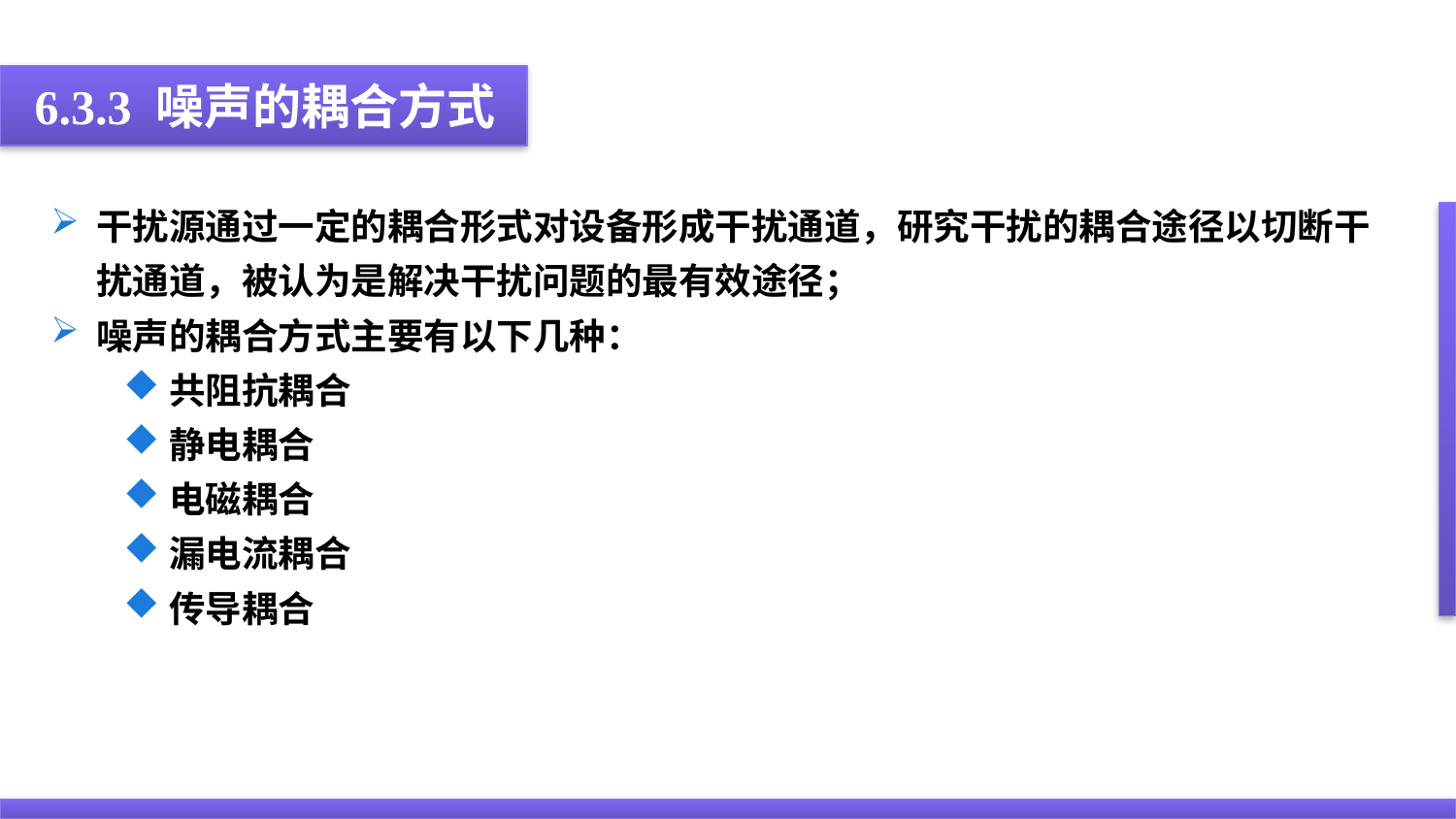

6.3.3 噪声的耦合方式
干扰源通过一定的耦合形式对设备形成干扰通道，研究干扰的耦合途径以切断干扰通道，被认为是解决干扰问题的最有效途径；
噪声的耦合方式主要有以下几种：
共阻抗耦合
静电耦合
电磁耦合
漏电流耦合
传导耦合